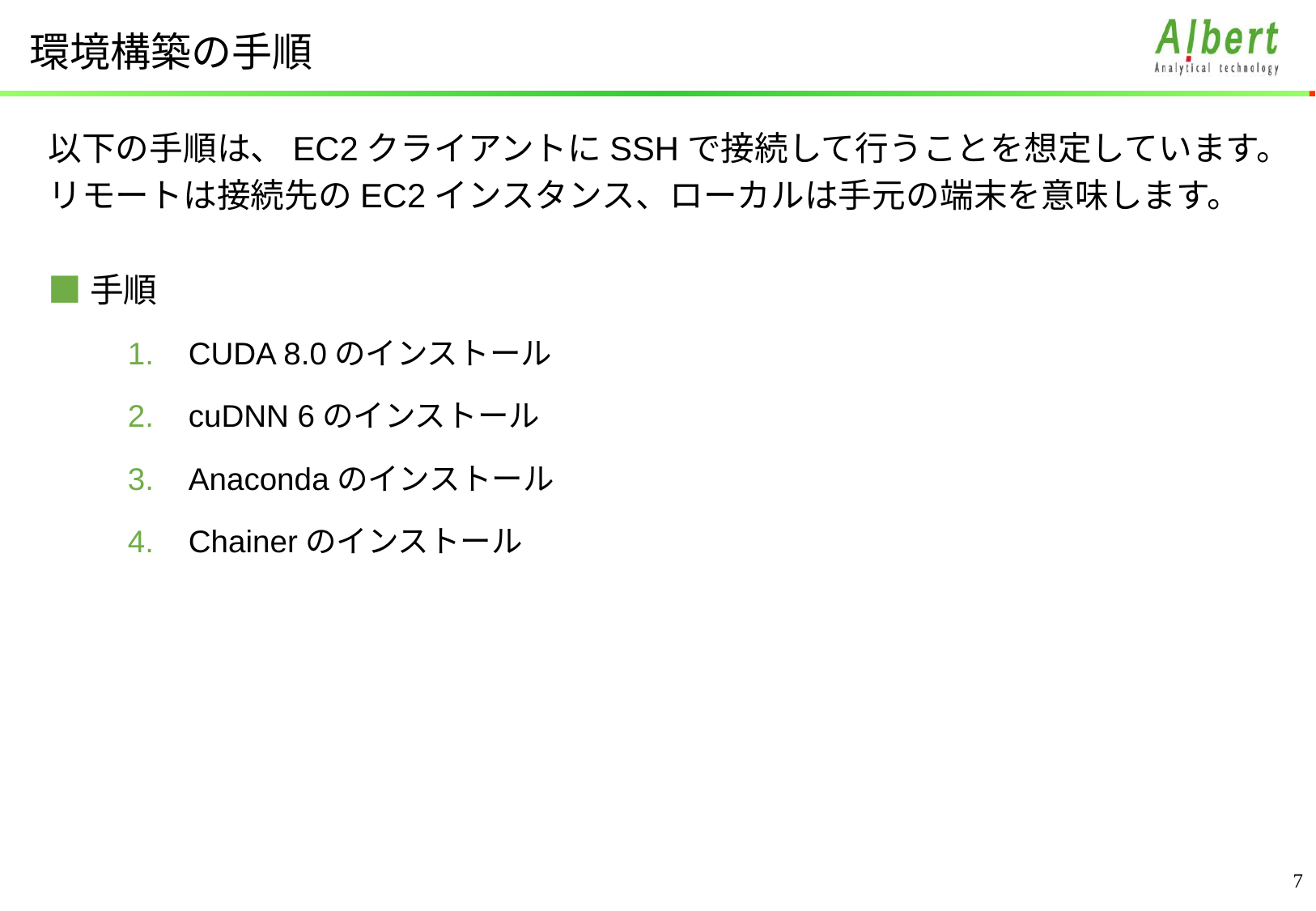

# 環境構築の手順
以下の手順は、EC2クライアントにSSHで接続して行うことを想定しています。
リモートは接続先のEC2インスタンス、ローカルは手元の端末を意味します。

■手順
CUDA 8.0のインストール
cuDNN 6のインストール
Anacondaのインストール
Chainerのインストール

7